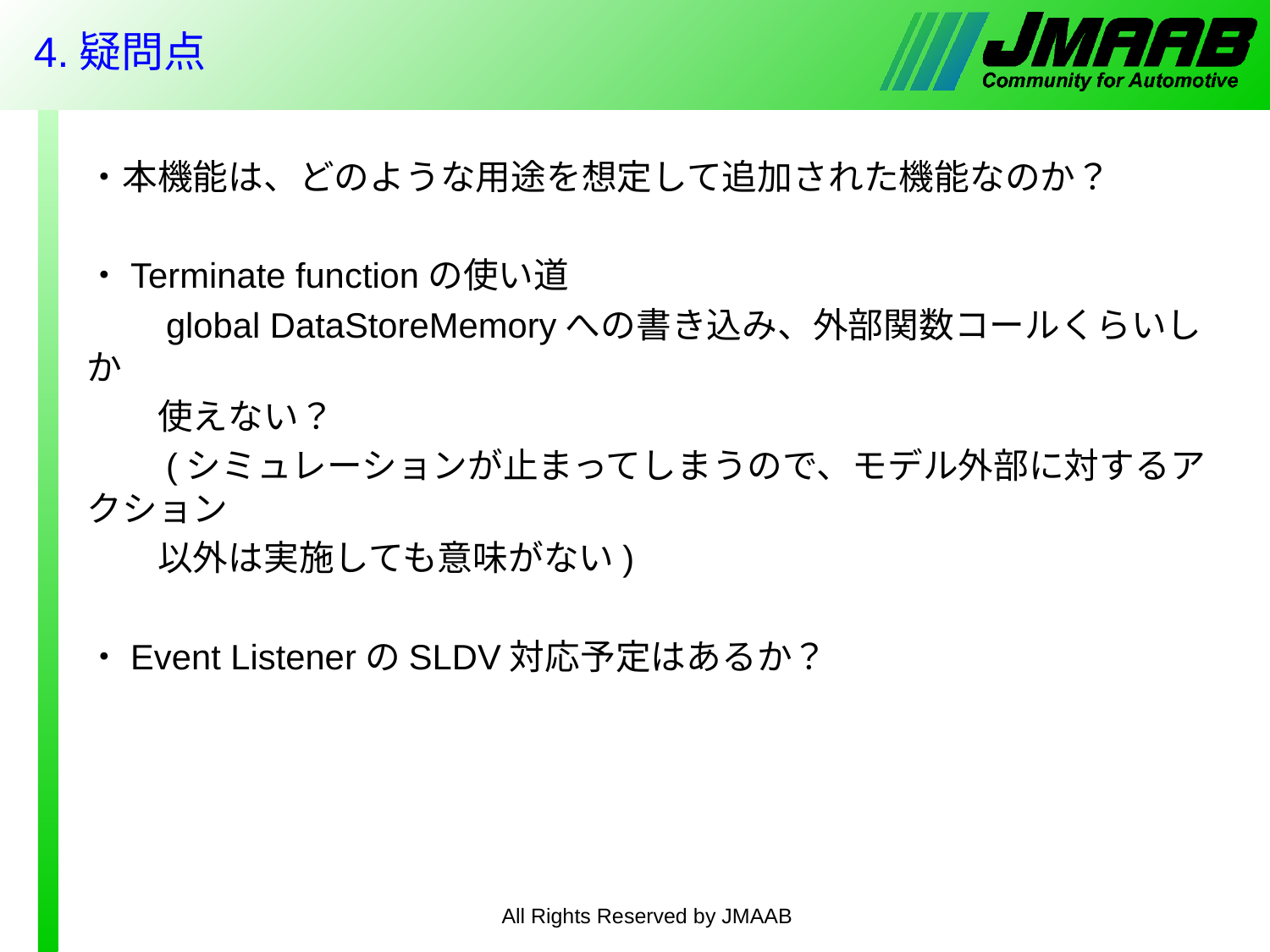

# 4.疑問点
・本機能は、どのような用途を想定して追加された機能なのか？

・Terminate functionの使い道
　　global DataStoreMemoryへの書き込み、外部関数コールくらいしか
　　使えない？
　　(シミュレーションが止まってしまうので、モデル外部に対するアクション
　　以外は実施しても意味がない)

・Event ListenerのSLDV対応予定はあるか？